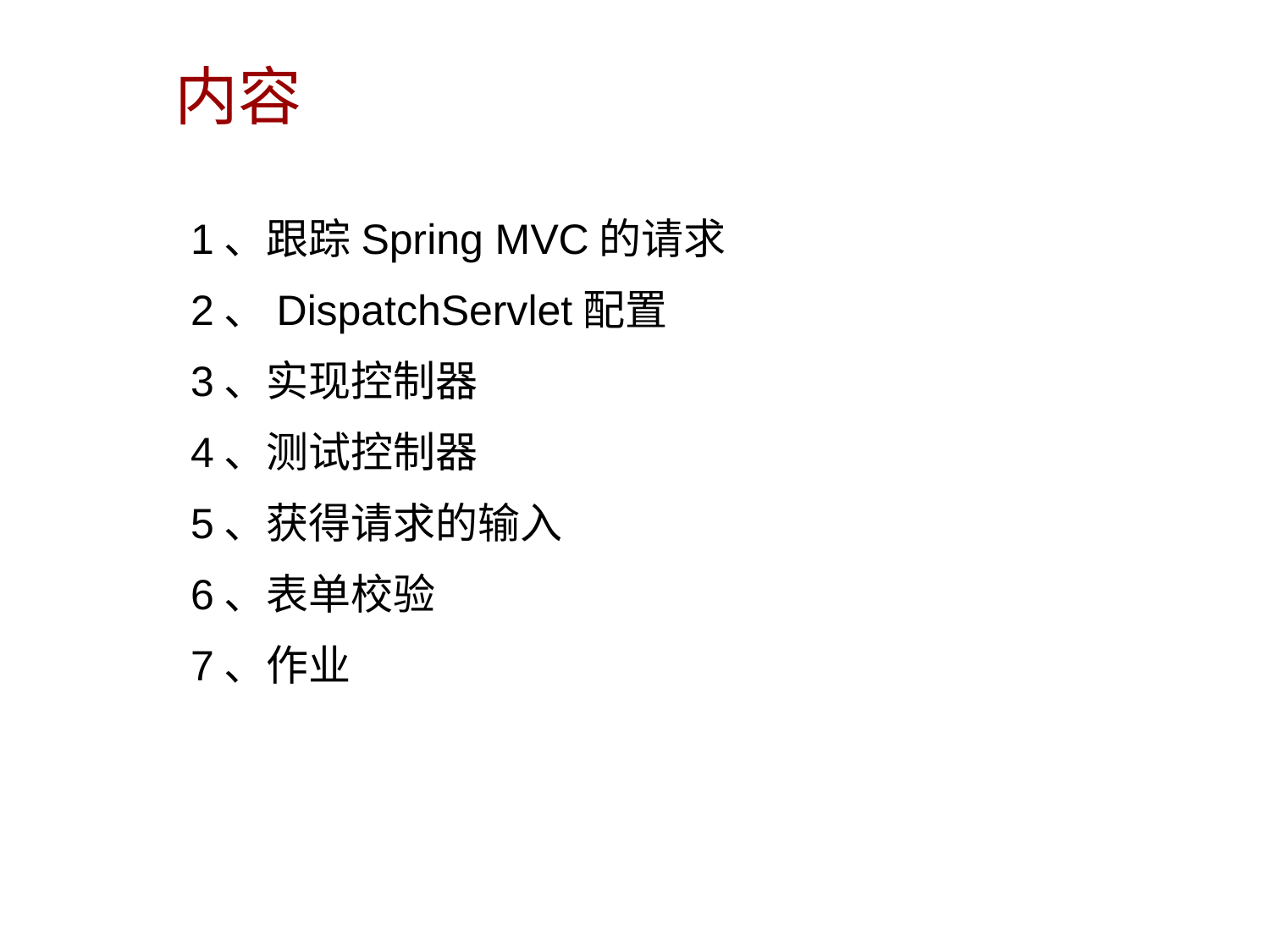

内容
1、跟踪Spring MVC的请求
2、DispatchServlet配置
3、实现控制器
4、测试控制器
5、获得请求的输入
6、表单校验
7、作业